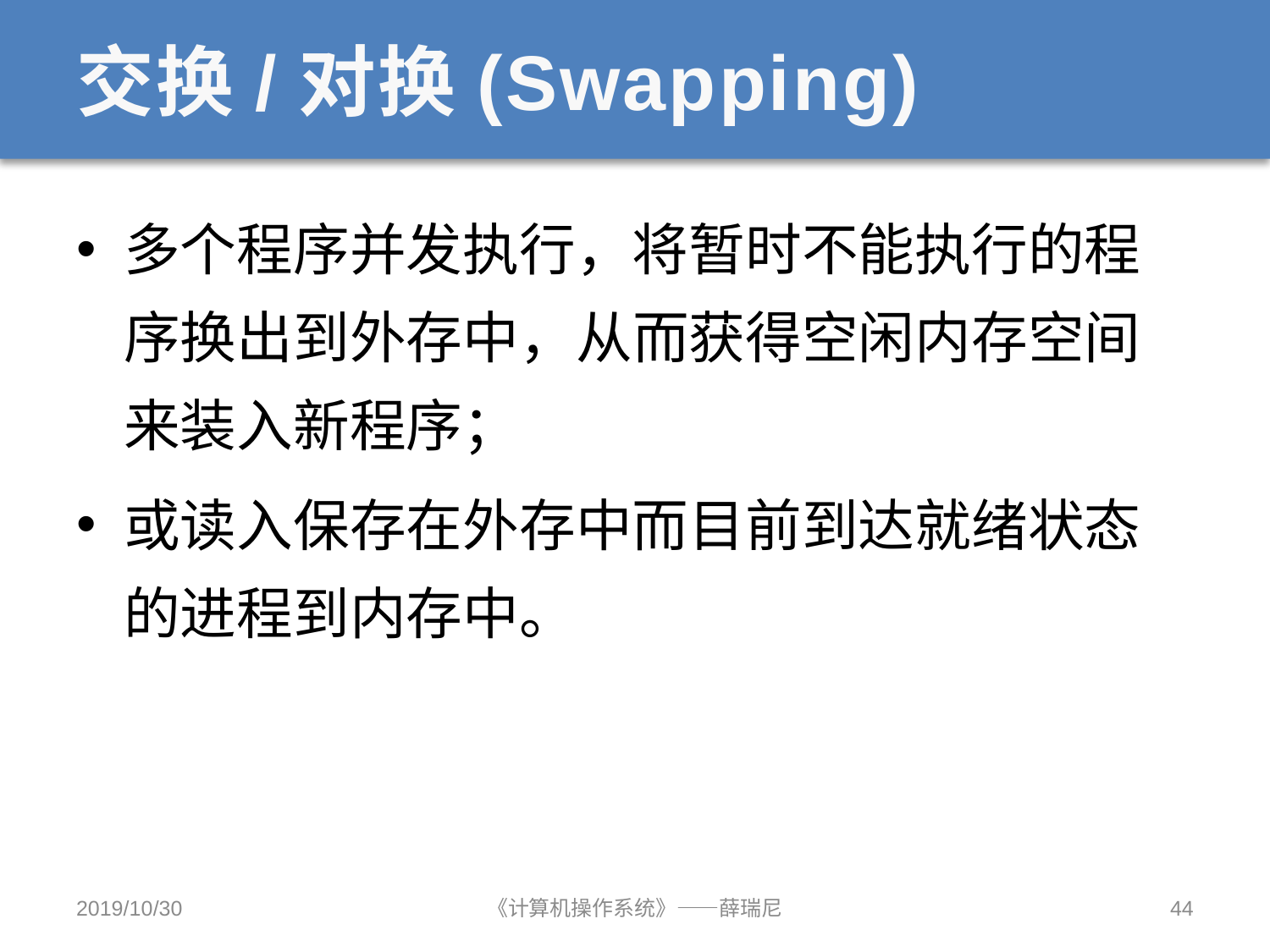

# 交换/对换(Swapping)
多个程序并发执行，将暂时不能执行的程序换出到外存中，从而获得空闲内存空间来装入新程序；
或读入保存在外存中而目前到达就绪状态的进程到内存中。
2019/10/30
《计算机操作系统》——薛瑞尼
44